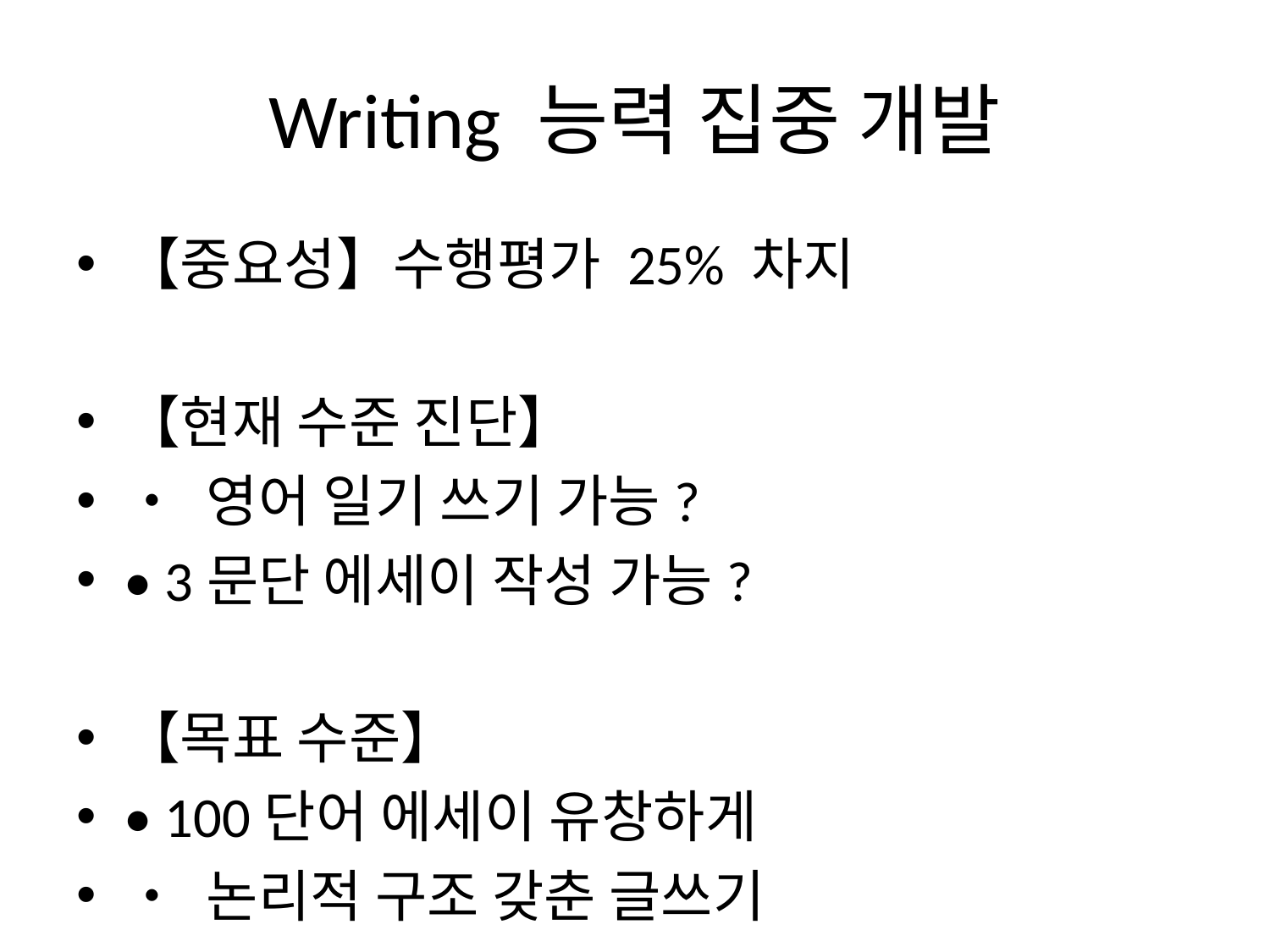

# Writing 능력 집중 개발
【중요성】수행평가 25% 차지

【현재 수준 진단】
• 영어 일기 쓰기 가능?
• 3문단 에세이 작성 가능?

【목표 수준】
• 100단어 에세이 유창하게
• 논리적 구조 갖춘 글쓰기

→ JLS 라이팅 집중반 추천!